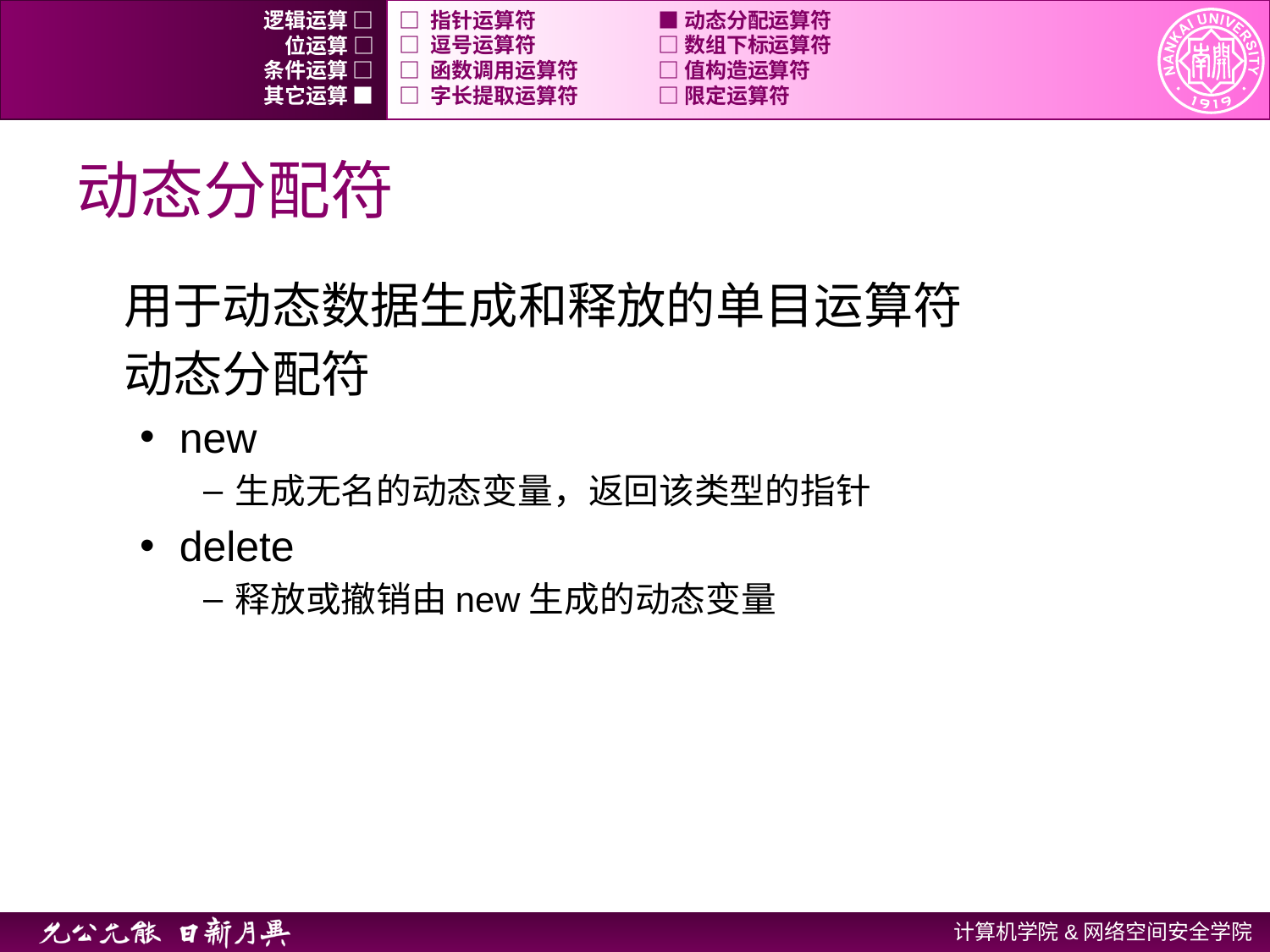

逻辑运算 □
□ 指针运算符	 ■ 动态分配运算符
位运算 □
□ 逗号运算符	 □ 数组下标运算符
条件运算 □
□ 函数调用运算符	 □ 值构造运算符
其它运算 ■
□ 字长提取运算符	 □ 限定运算符

# 动态分配符
用于动态数据生成和释放的单目运算符
动态分配符
new
生成无名的动态变量，返回该类型的指针
delete
释放或撤销由new生成的动态变量